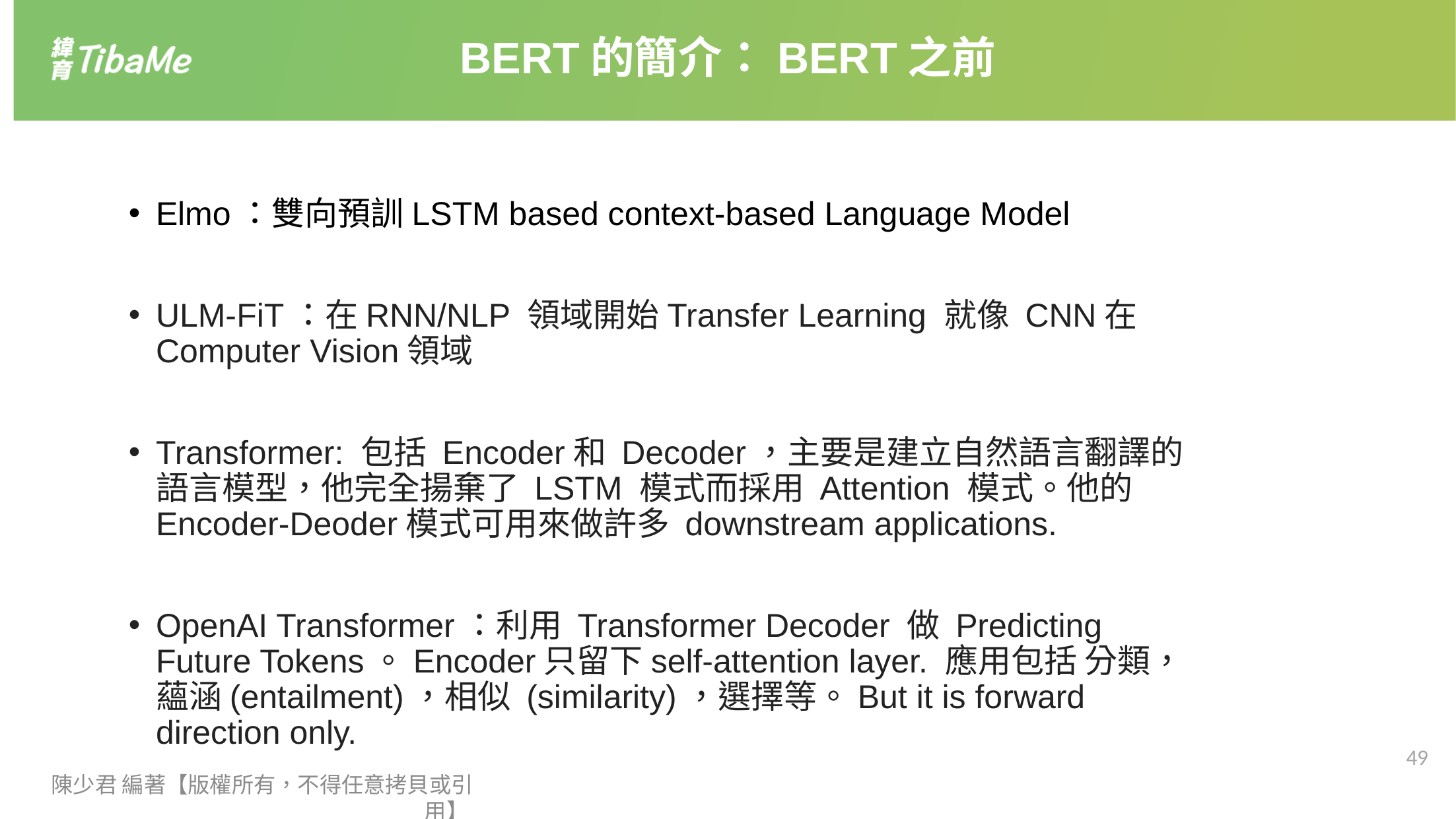

BERT的簡介：BERT之前
Elmo：雙向預訓LSTM based context-based Language Model

ULM-FiT：在RNN/NLP 領域開始Transfer Learning 就像 CNN在 Computer Vision領域

Transformer: 包括 Encoder和 Decoder，主要是建立自然語言翻譯的語言模型，他完全揚棄了 LSTM 模式而採用 Attention 模式。他的Encoder-Deoder模式可用來做許多 downstream applications.

OpenAI Transformer：利用 Transformer Decoder 做 Predicting Future Tokens。Encoder只留下self-attention layer. 應用包括 分類，蘊涵(entailment)，相似 (similarity)，選擇等。But it is forward direction only.